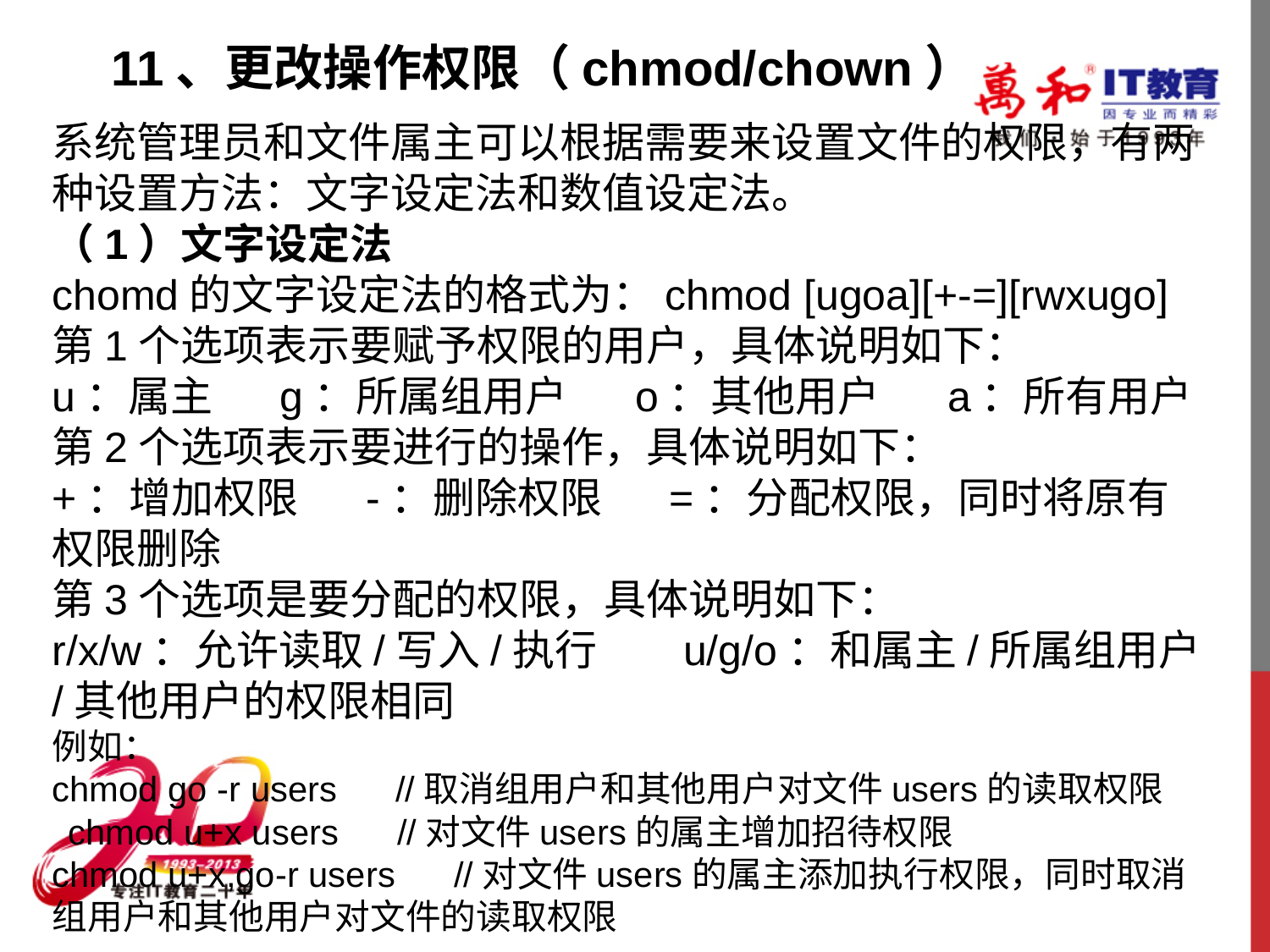

11、更改操作权限（chmod/chown）
系统管理员和文件属主可以根据需要来设置文件的权限，有两种设置方法：文字设定法和数值设定法。
（1）文字设定法
chomd的文字设定法的格式为：chmod [ugoa][+-=][rwxugo]
第1个选项表示要赋予权限的用户，具体说明如下：
u：属主      g：所属组用户      o：其他用户      a：所有用户
第2个选项表示要进行的操作，具体说明如下：
+：增加权限      -：删除权限      =：分配权限，同时将原有权限删除
第3个选项是要分配的权限，具体说明如下：
r/x/w：允许读取/写入/执行        u/g/o：和属主/所属组用户/其他用户的权限相同
例如：
chmod go -r users      //取消组用户和其他用户对文件users的读取权限
 chmod u+x users      //对文件users的属主增加招待权限
chmod u+x,go-r users      //对文件users的属主添加执行权限，同时取消组用户和其他用户对文件的读取权限